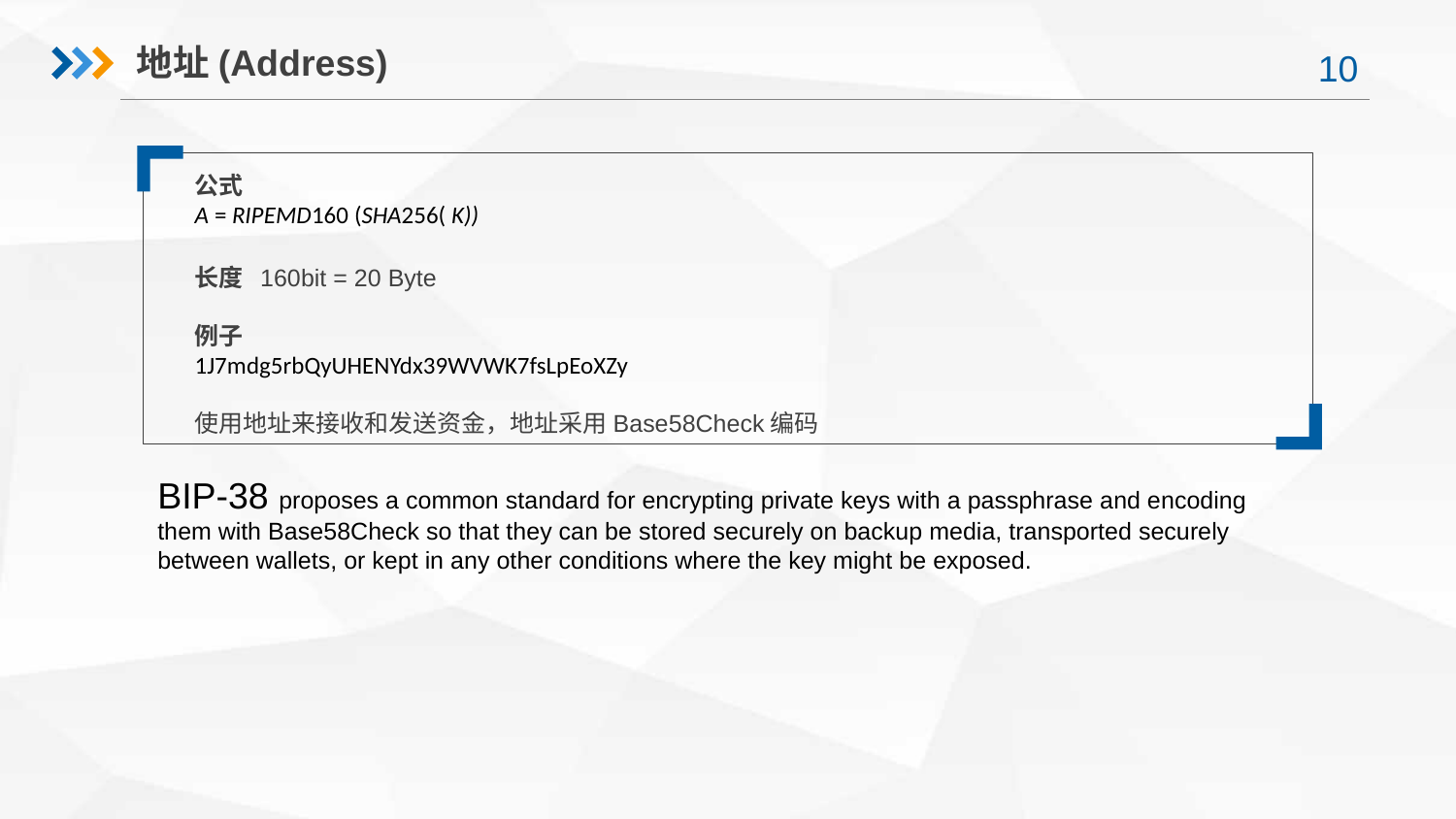

地址(Address)

公式
A = RIPEMD160 (SHA256( K))

长度  160bit = 20 Byte

例子
1J7mdg5rbQyUHENYdx39WVWK7fsLpEoXZy

使用地址来接收和发送资金，地址采用Base58Check编码

BIP-38 proposes a common standard for encrypting private keys with a passphrase and encoding them with Base58Check so that they can be stored securely on backup media, transported securely between wallets, or kept in any other conditions where the key might be exposed.